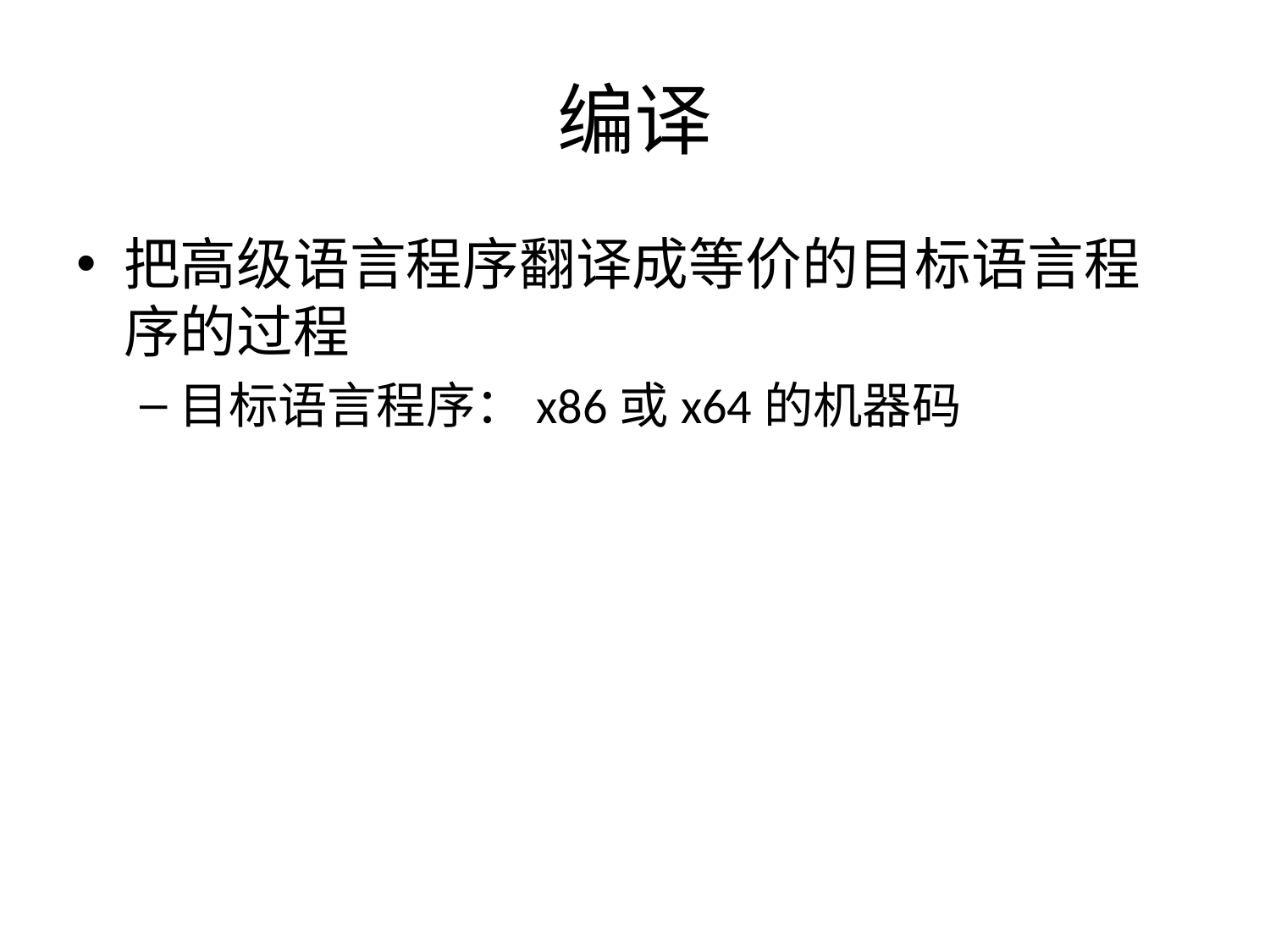

# 编译
把高级语言程序翻译成等价的目标语言程序的过程
目标语言程序：x86或x64的机器码